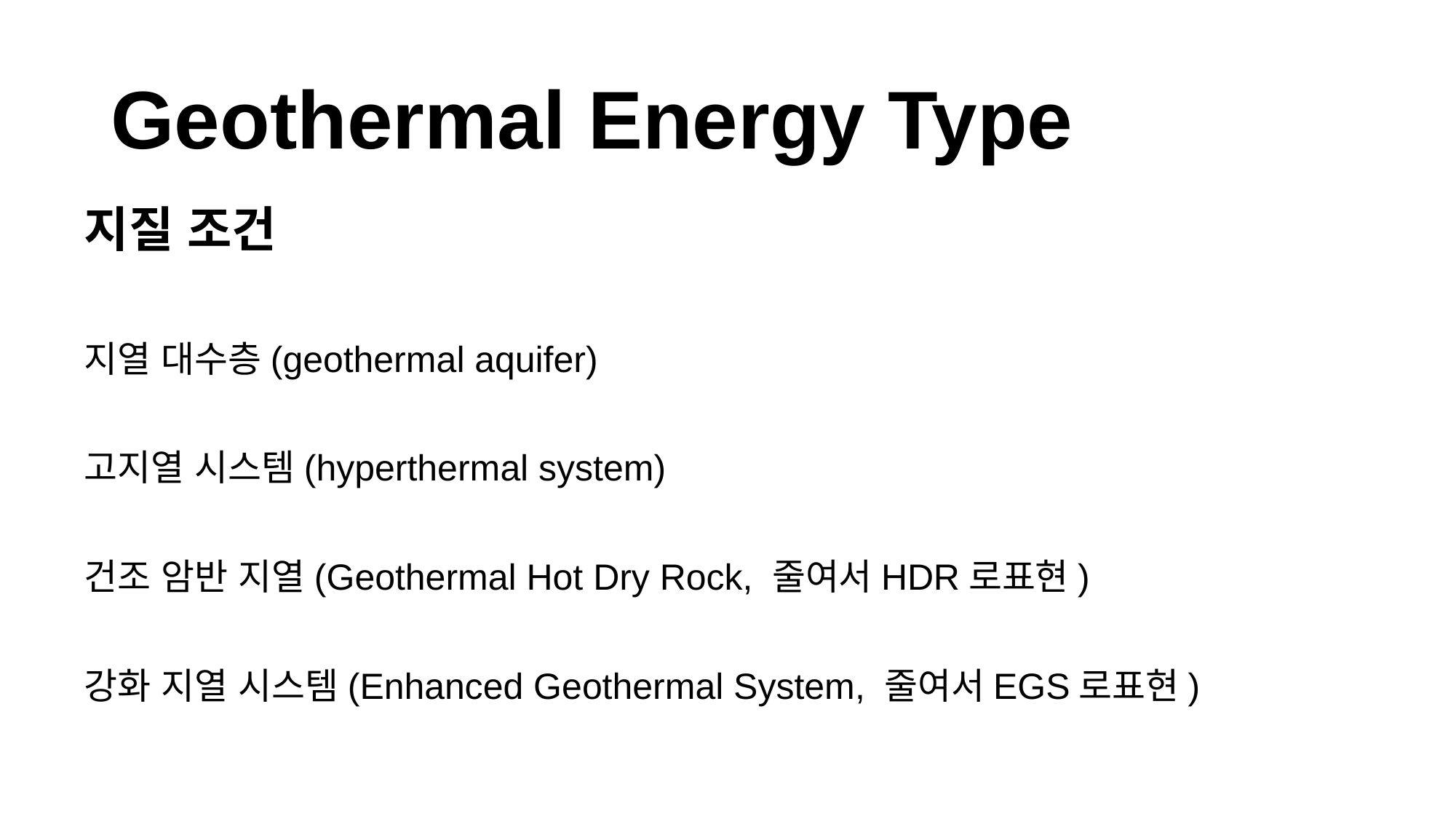

# Geothermal Energy Type
지질 조건

지열 대수층(geothermal aquifer)

고지열 시스템(hyperthermal system)

건조 암반 지열(Geothermal Hot Dry Rock, 줄여서HDR로표현)

강화 지열 시스템(Enhanced Geothermal System, 줄여서EGS로표현)